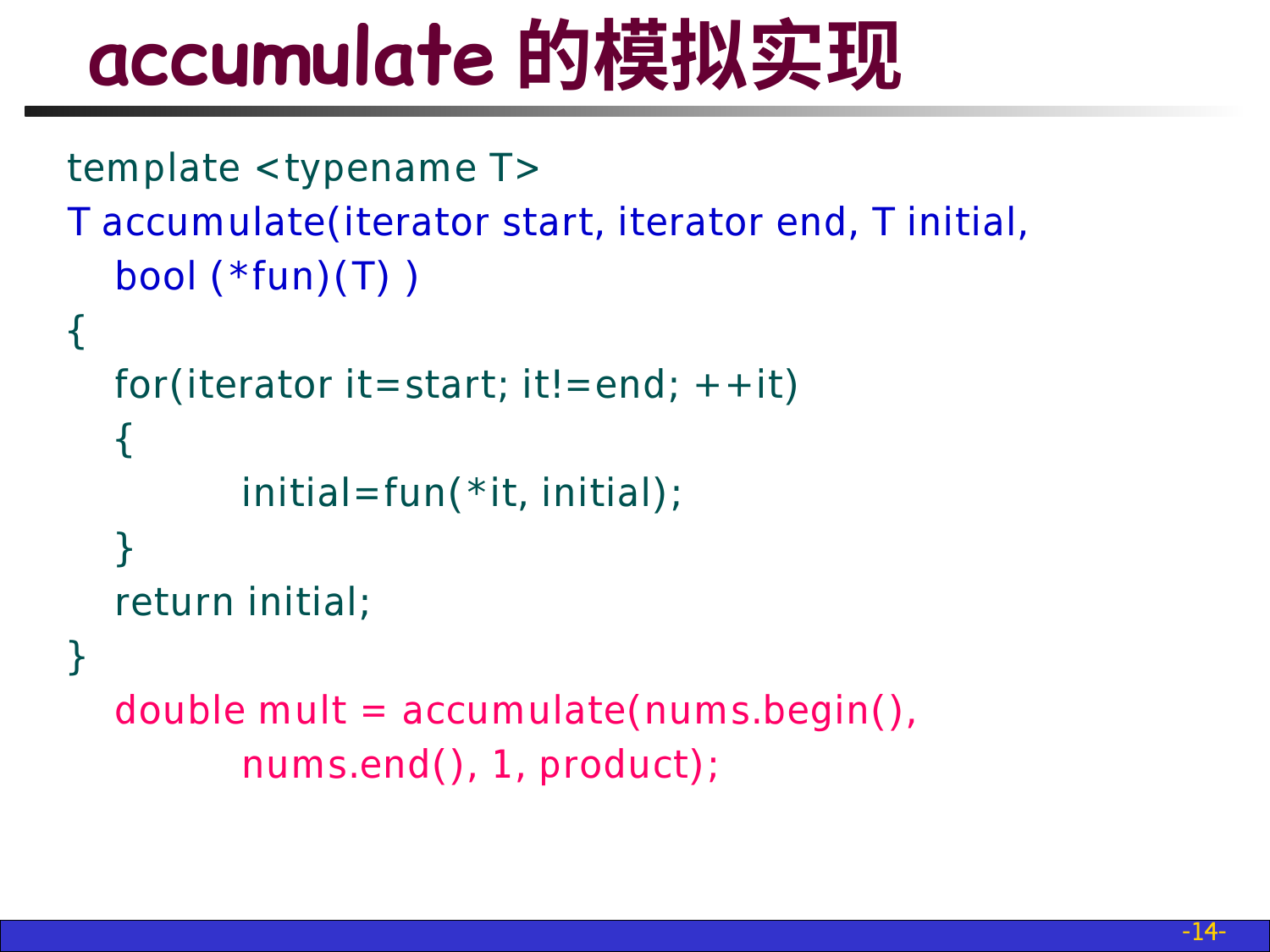

# accumulate的模拟实现
template <typename T>
T accumulate(iterator start, iterator end, T initial,
	bool (*fun)(T) )
{
	for(iterator it=start; it!=end; ++it)
	{
		initial=fun(*it, initial);
	}
	return initial;
}
	double mult = accumulate(nums.begin(),
		nums.end(), 1, product);

-14-